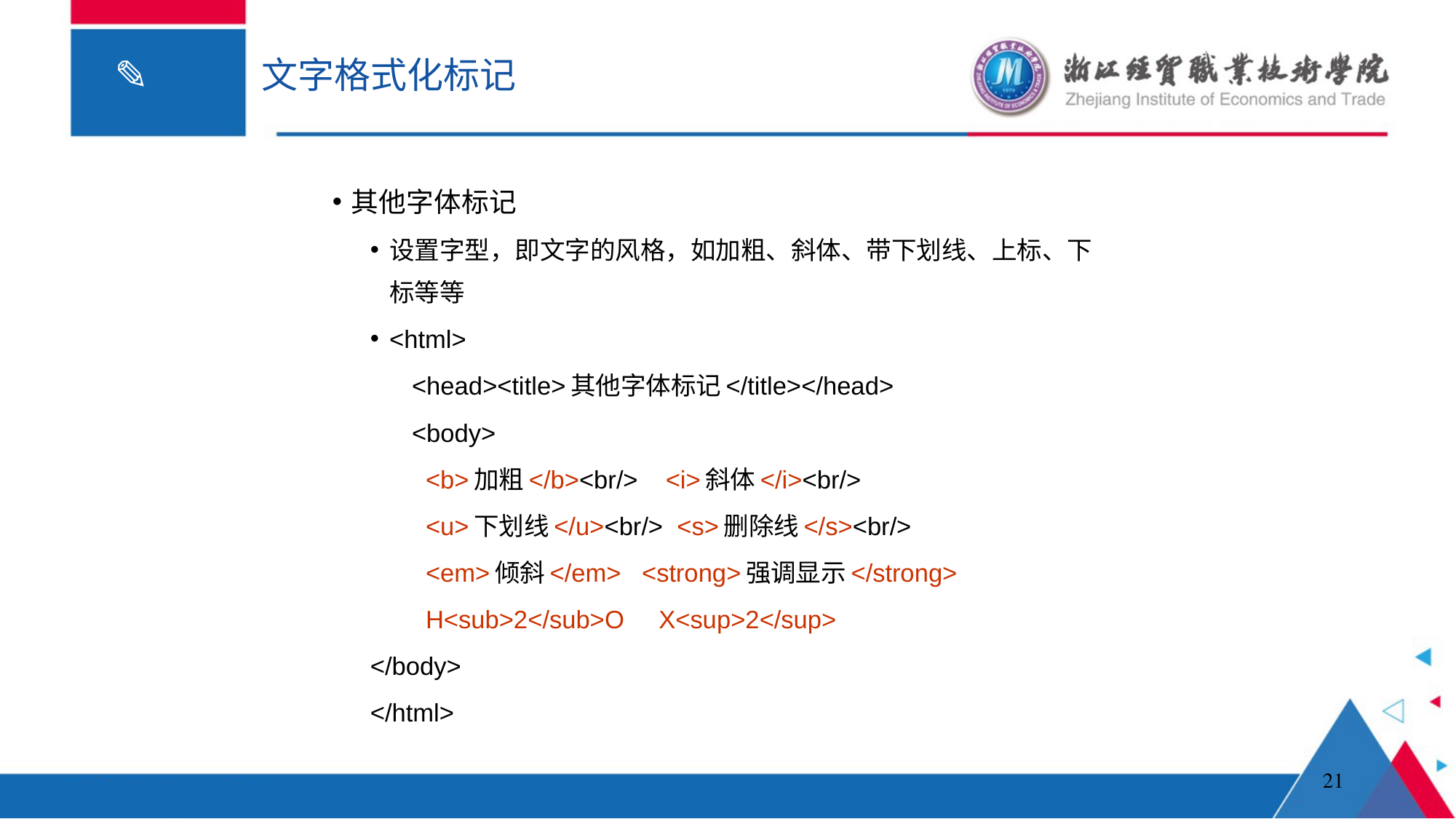

# 文字格式化标记
其他字体标记
设置字型，即文字的风格，如加粗、斜体、带下划线、上标、下标等等
<html>
      <head><title>其他字体标记</title></head>
      <body>
        <b>加粗</b><br/>    <i>斜体</i><br/>
        <u>下划线</u><br/>  <s>删除线</s><br/>
        <em>倾斜</em>   <strong>强调显示</strong>
        H<sub>2</sub>O     X<sup>2</sup>
</body>
</html>
21